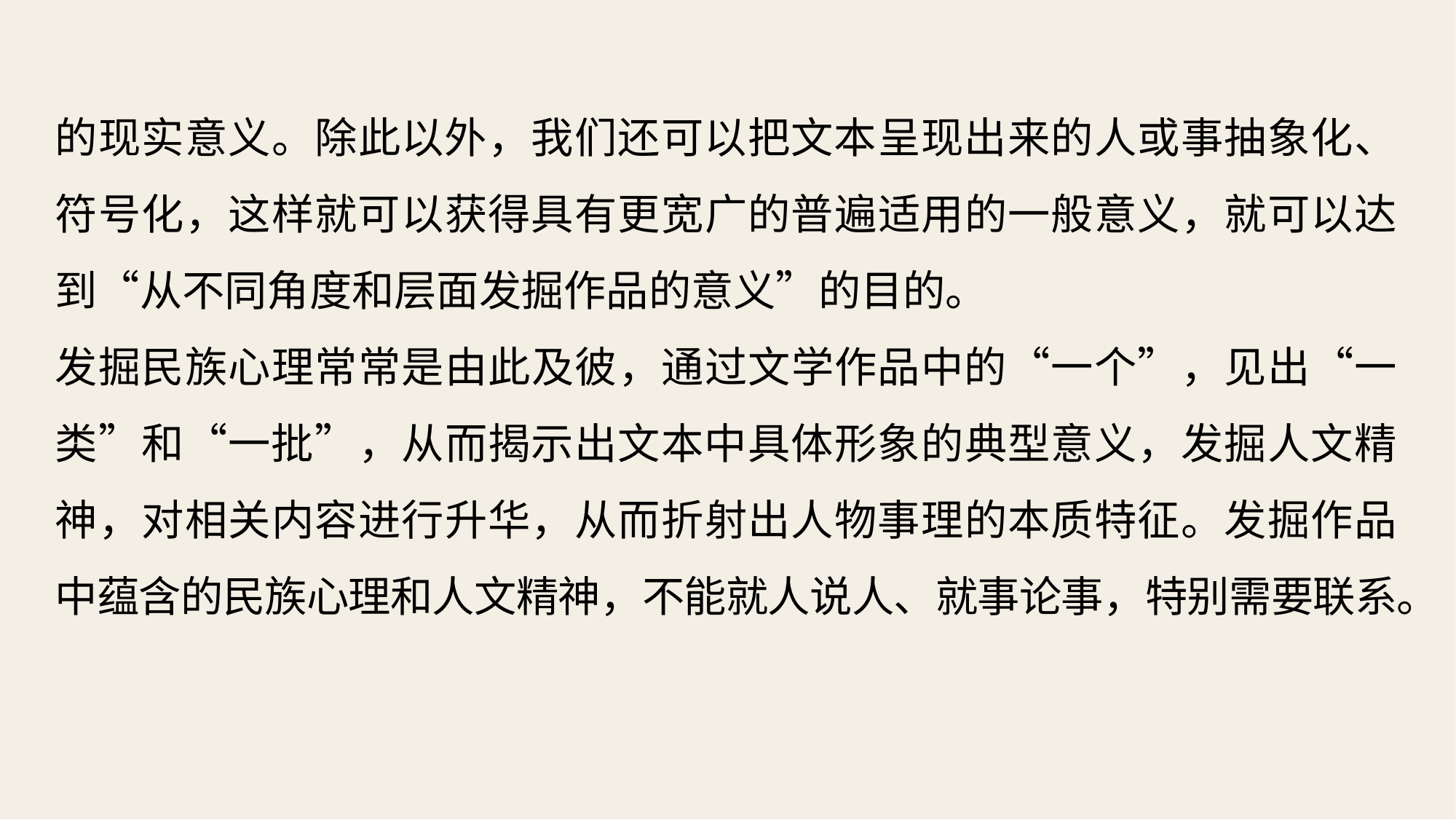

的现实意义。除此以外，我们还可以把文本呈现出来的人或事抽象化、符号化，这样就可以获得具有更宽广的普遍适用的一般意义，就可以达到“从不同角度和层面发掘作品的意义”的目的。
发掘民族心理常常是由此及彼，通过文学作品中的“一个”，见出“一类”和“一批”，从而揭示出文本中具体形象的典型意义，发掘人文精神，对相关内容进行升华，从而折射出人物事理的本质特征。发掘作品中蕴含的民族心理和人文精神，不能就人说人、就事论事，特别需要联系。